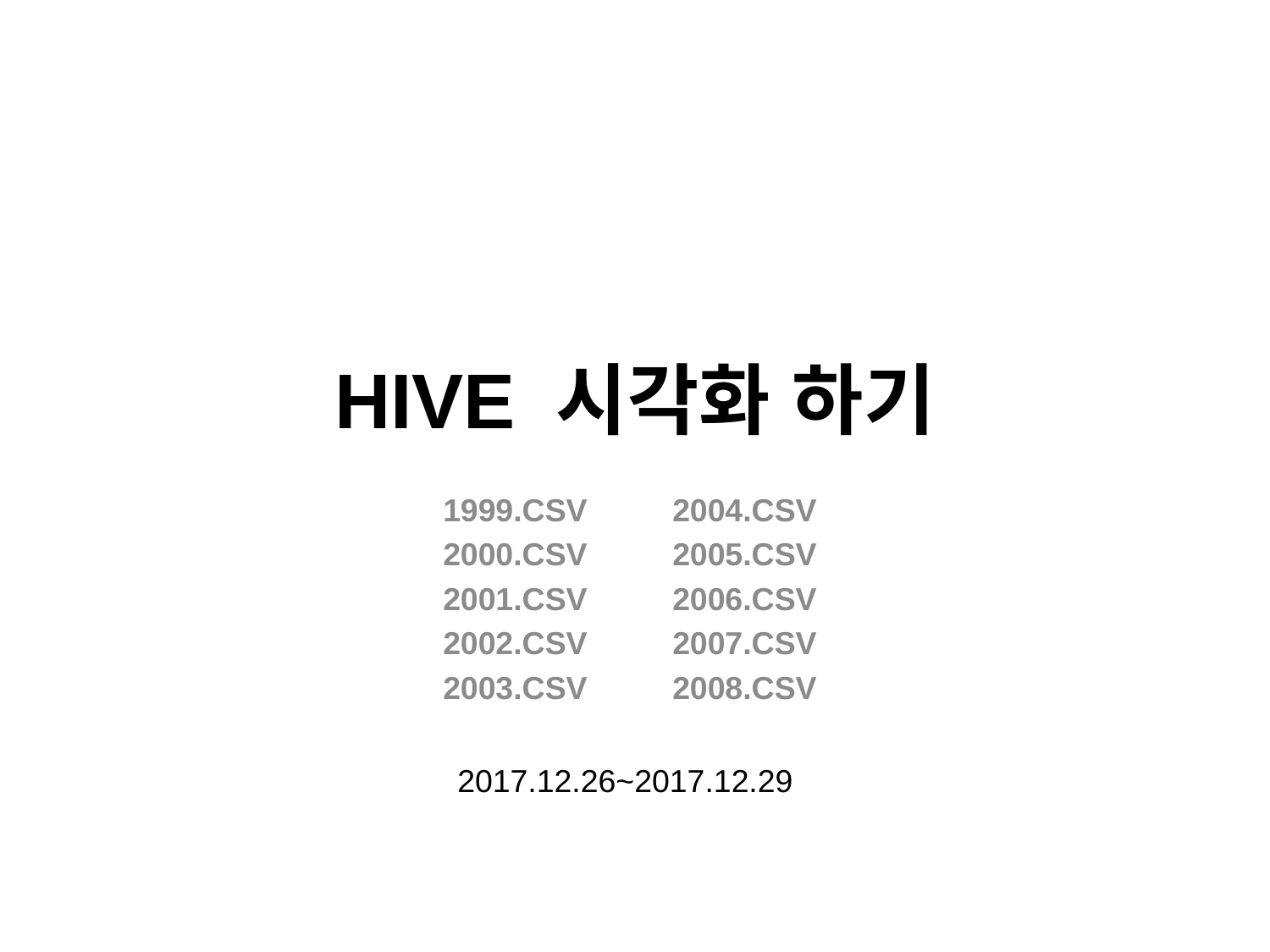

# HIVE 시각화 하기
1999.CSV
2000.CSV
2001.CSV
2002.CSV
2003.CSV
2004.CSV
2005.CSV
2006.CSV
2007.CSV
2008.CSV
2017.12.26~2017.12.29